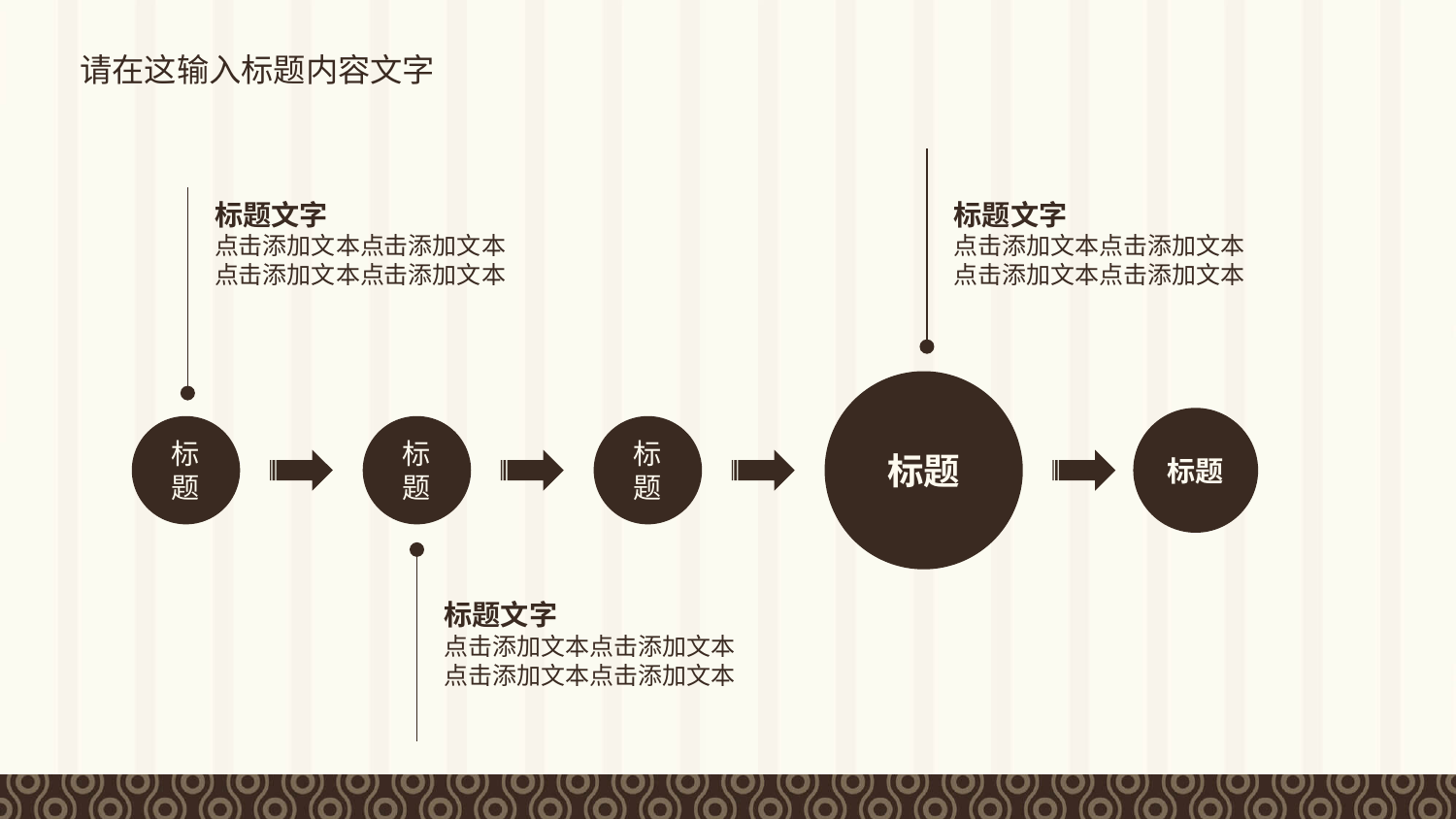

请在这输入标题内容文字
标题文字
点击添加文本点击添加文本
点击添加文本点击添加文本

标题文字
点击添加文本点击添加文本
点击添加文本点击添加文本

标题
标题
标题
标题
标题

标题文字
点击添加文本点击添加文本
点击添加文本点击添加文本